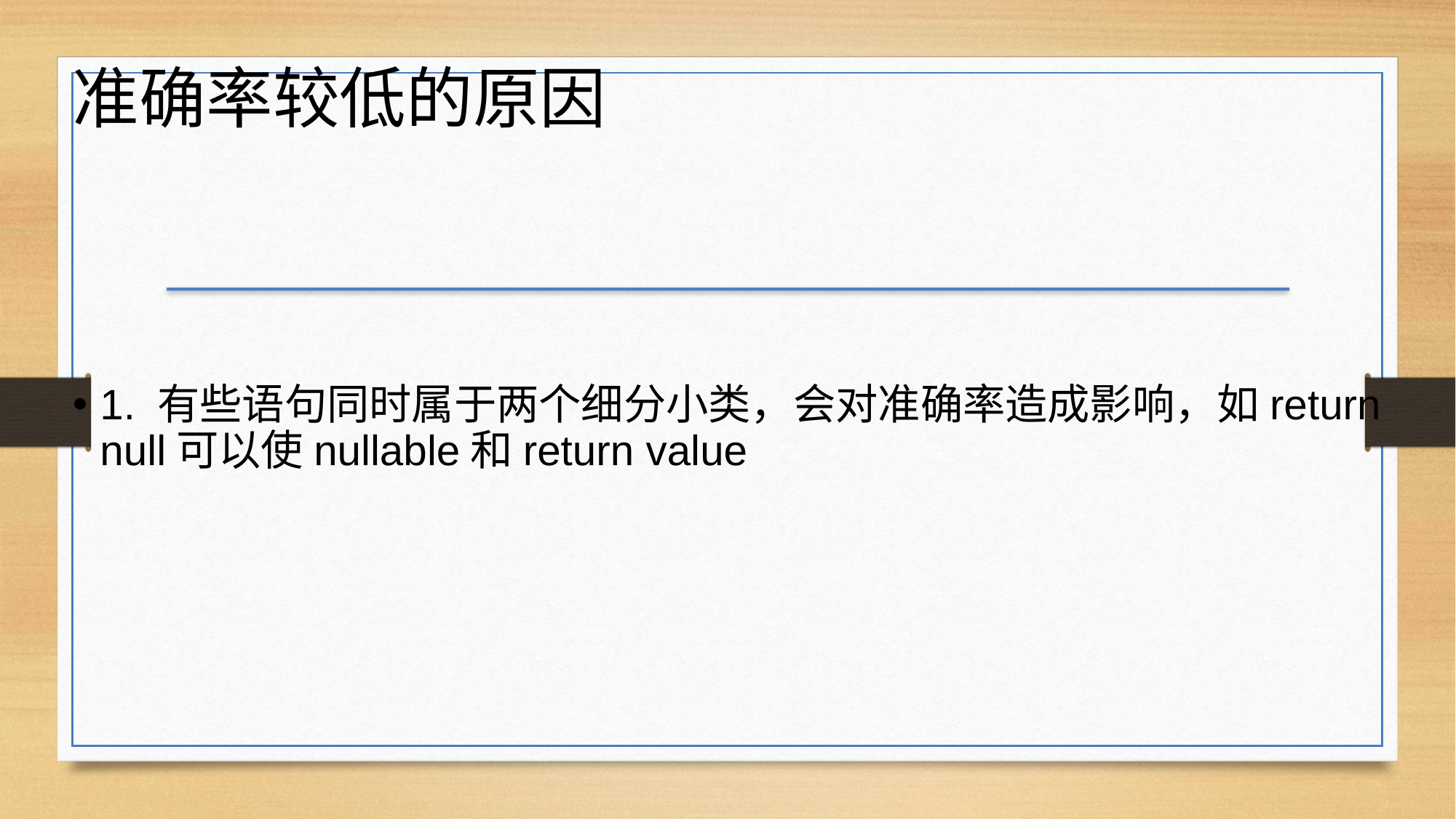

# 准确率较低的原因
1. 有些语句同时属于两个细分小类，会对准确率造成影响，如return null可以使nullable和return value